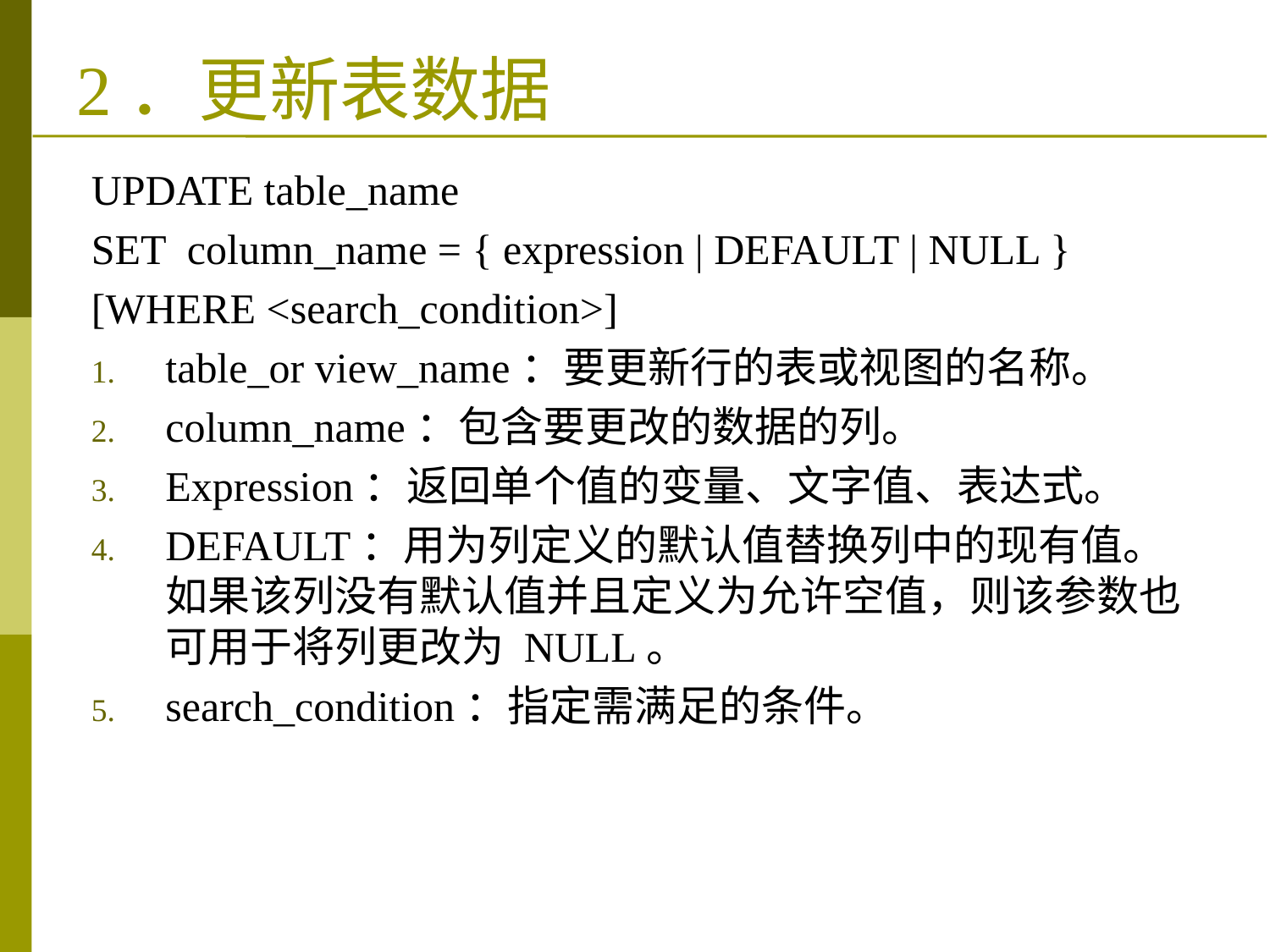

UPDATE table_name
SET  column_name = { expression | DEFAULT | NULL }
[WHERE <search_condition>]
table_or view_name：要更新行的表或视图的名称。
column_name：包含要更改的数据的列。
Expression：返回单个值的变量、文字值、表达式。
DEFAULT：用为列定义的默认值替换列中的现有值。如果该列没有默认值并且定义为允许空值，则该参数也可用于将列更改为 NULL。
search_condition：指定需满足的条件。
# 2．更新表数据